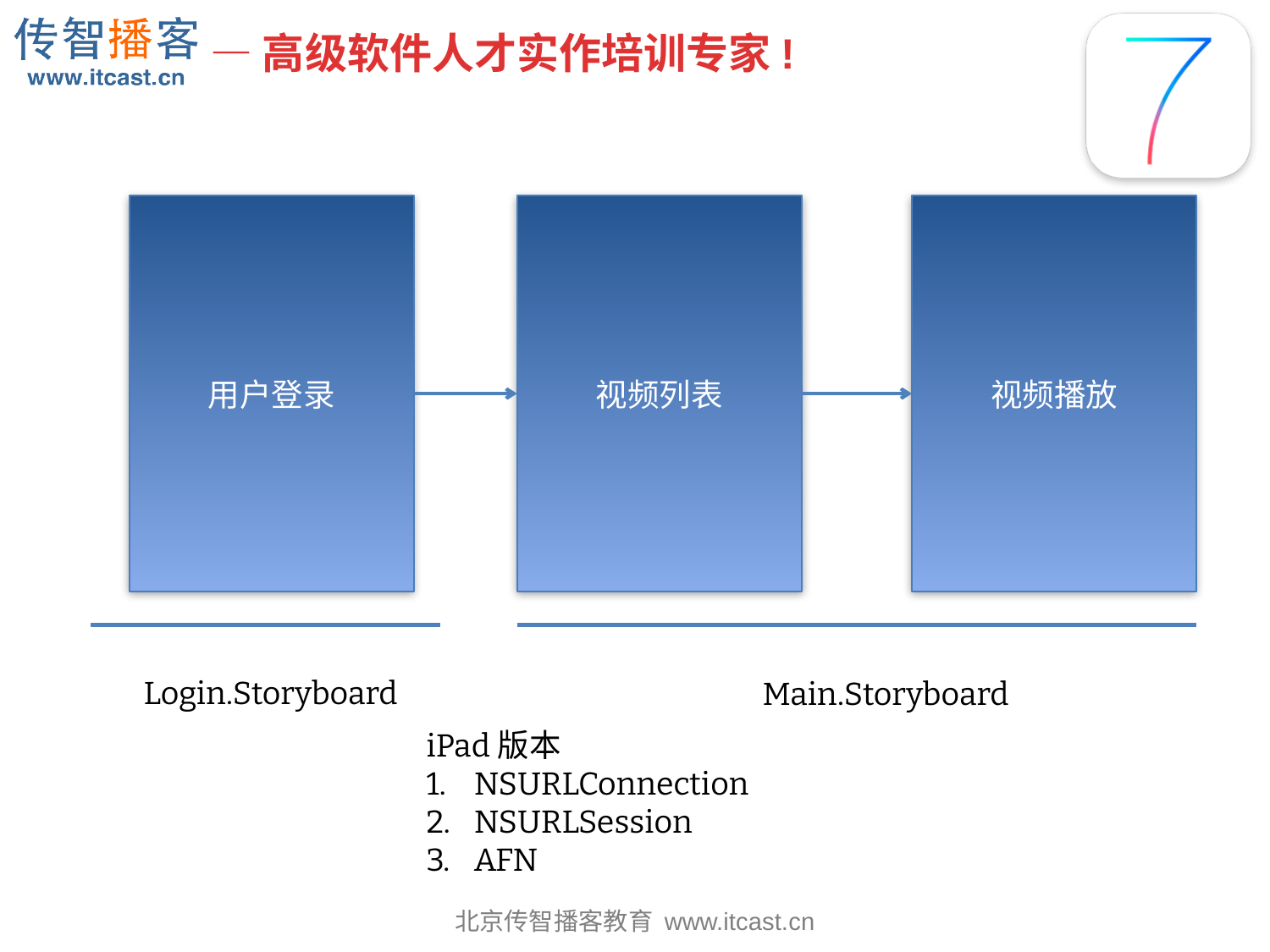

用户登录
视频列表
视频播放
Login.Storyboard
Main.Storyboard
iPad版本
NSURLConnection
NSURLSession
AFN